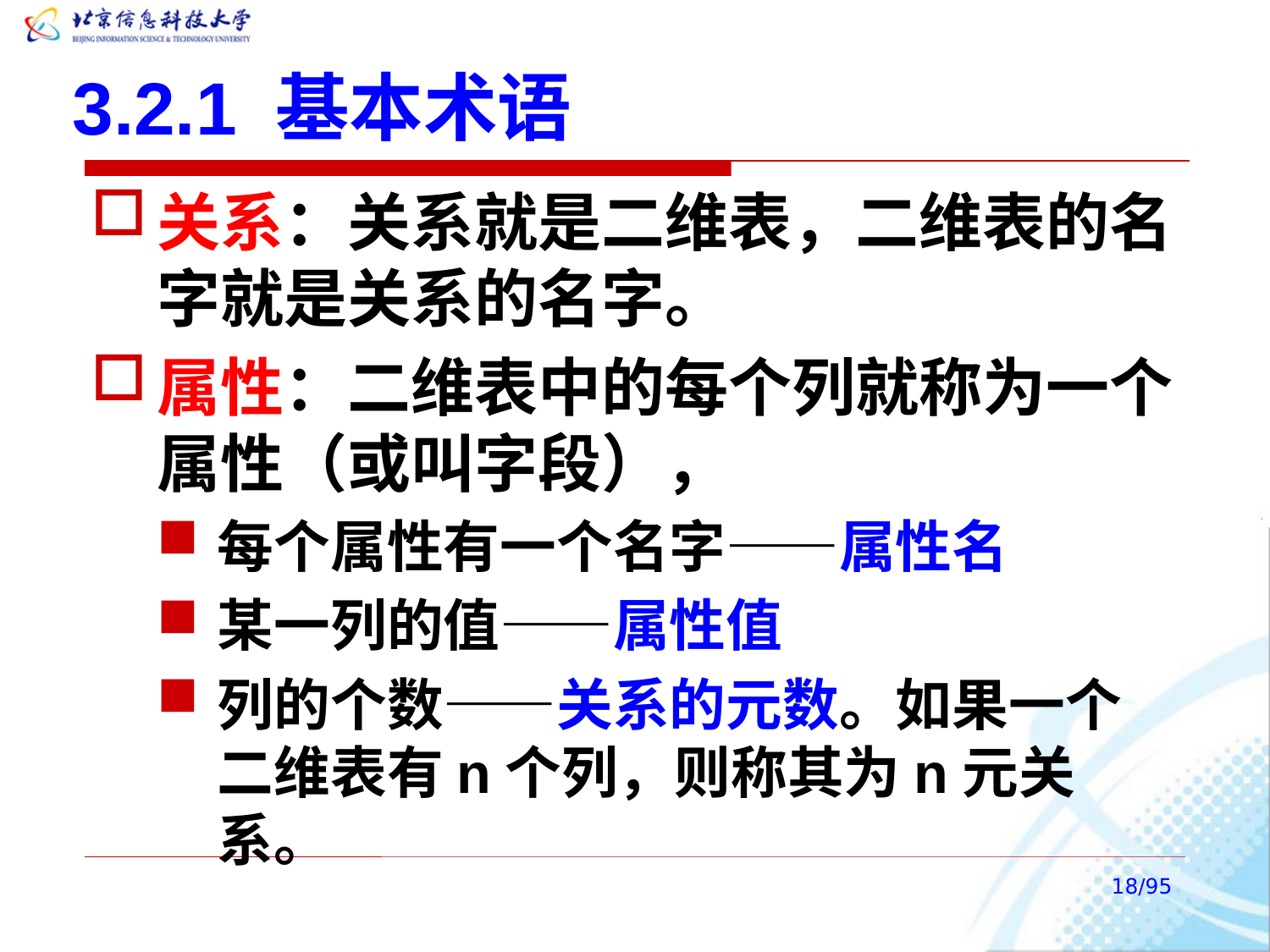

# 3.2.1 基本术语
关系：关系就是二维表，二维表的名字就是关系的名字。
属性：二维表中的每个列就称为一个属性（或叫字段），
每个属性有一个名字——属性名
某一列的值——属性值
列的个数——关系的元数。如果一个二维表有n个列，则称其为n元关系。

18/95